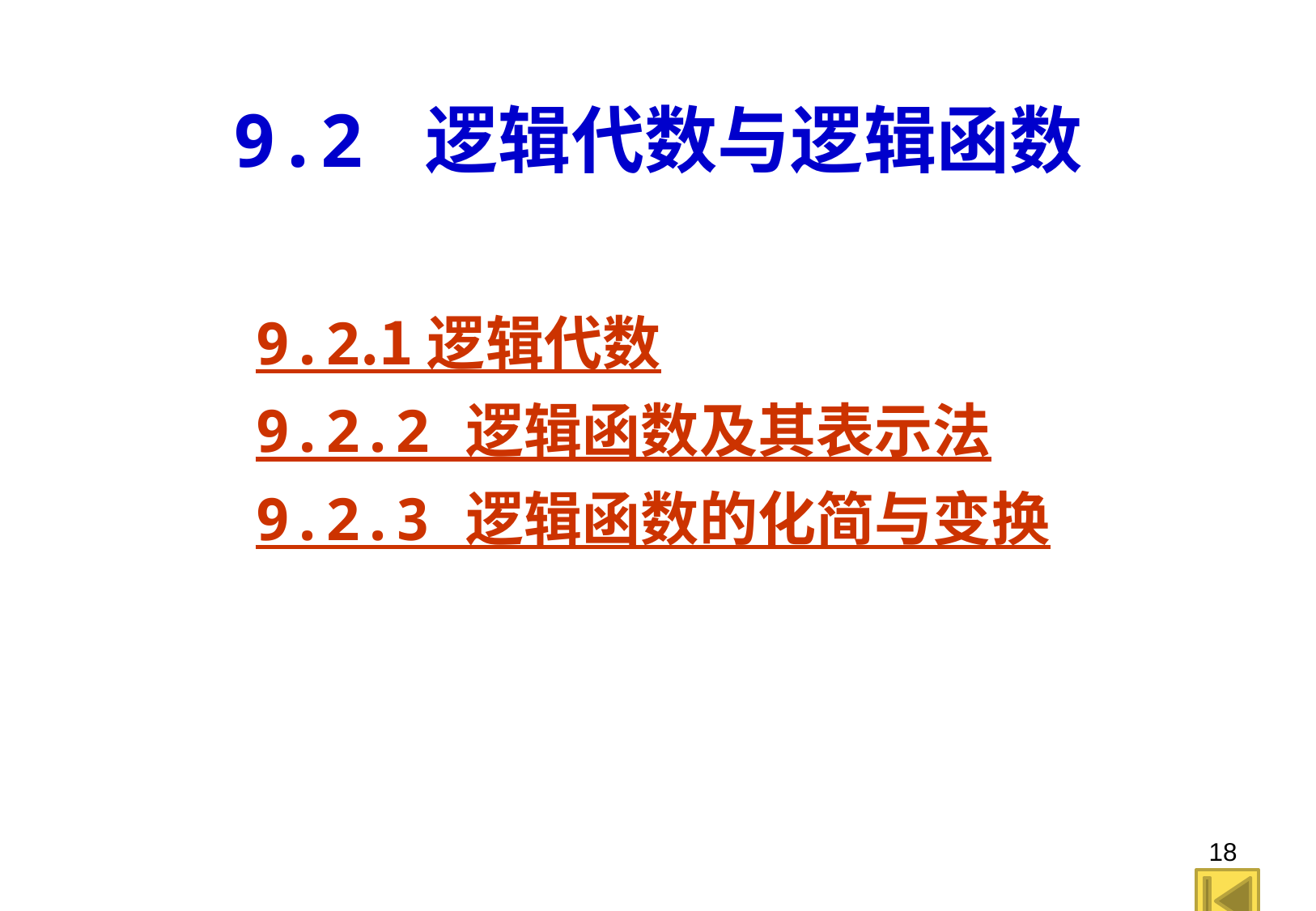

# 9.2 逻辑代数与逻辑函数
9.2.1 逻辑代数
9.2.2 逻辑函数及其表示法
9.2.3 逻辑函数的化简与变换

18